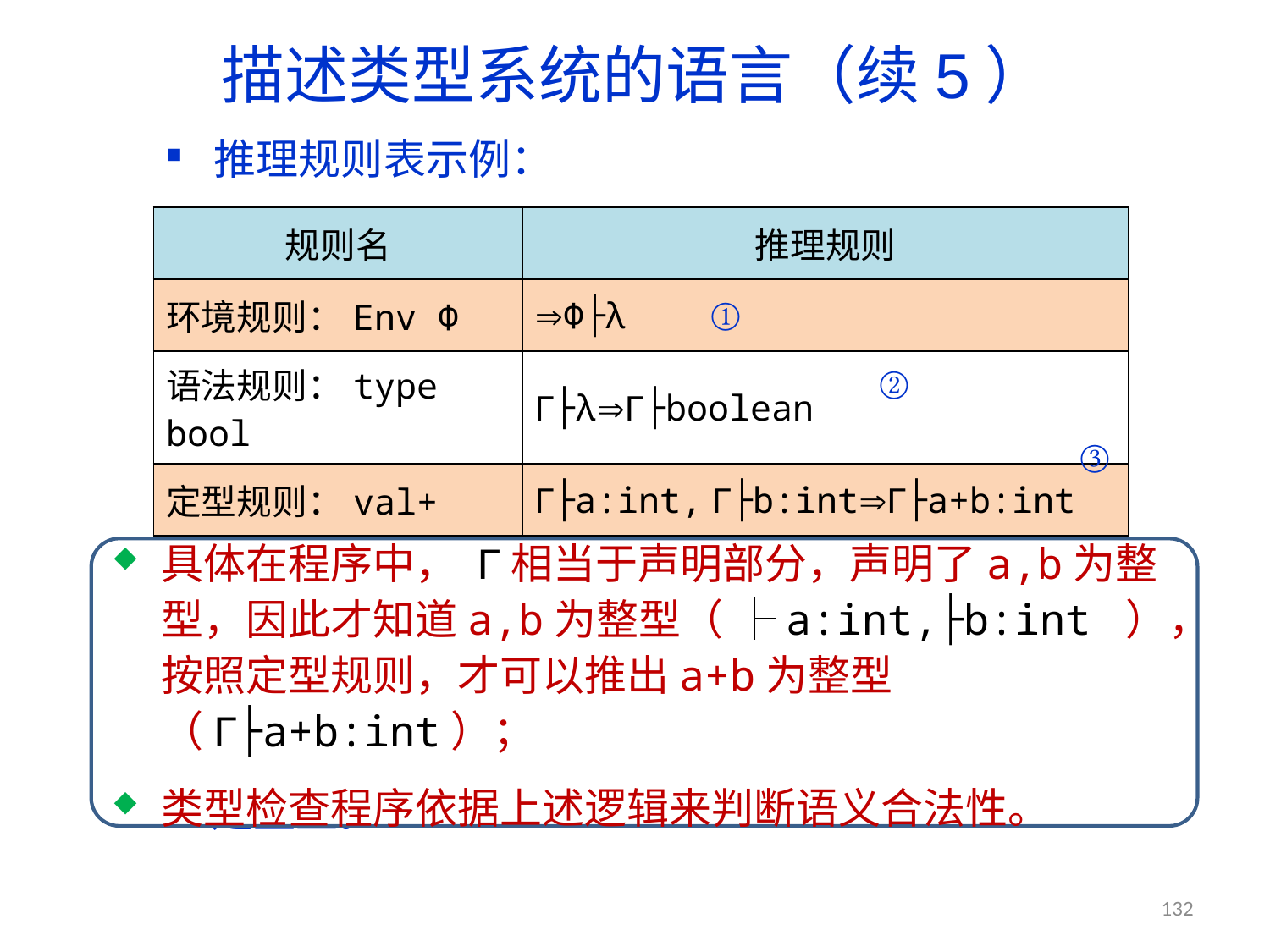

# 描述类型系统的语言（续5）
推理规则表示例：
| 规则名 | 推理规则 |
| --- | --- |
| 环境规则：Env Φ | ⇒Φ├λ |
| 语法规则：type bool | Γ├λ⇒Γ├boolean |
| 定型规则：val+ | Γ├a:int, Γ├b:int⇒Γ├a+b:int |
①
空环境合法性永真。
②
③
在Γ下，a,b是整型，则在同样的Γ下，a+b也是整型。
具体在程序中， Γ相当于声明部分，声明了a,b为整型，因此才知道a,b为整型（ ├a:int,├b:int ），按照定型规则，才可以推出a+b为整型（Γ├a+b:int）；
类型检查程序依据上述逻辑来判断语义合法性。
对于任何环境（Γ），只要Γ是合法的（λ），则boolean是合法的类型表达式。
132